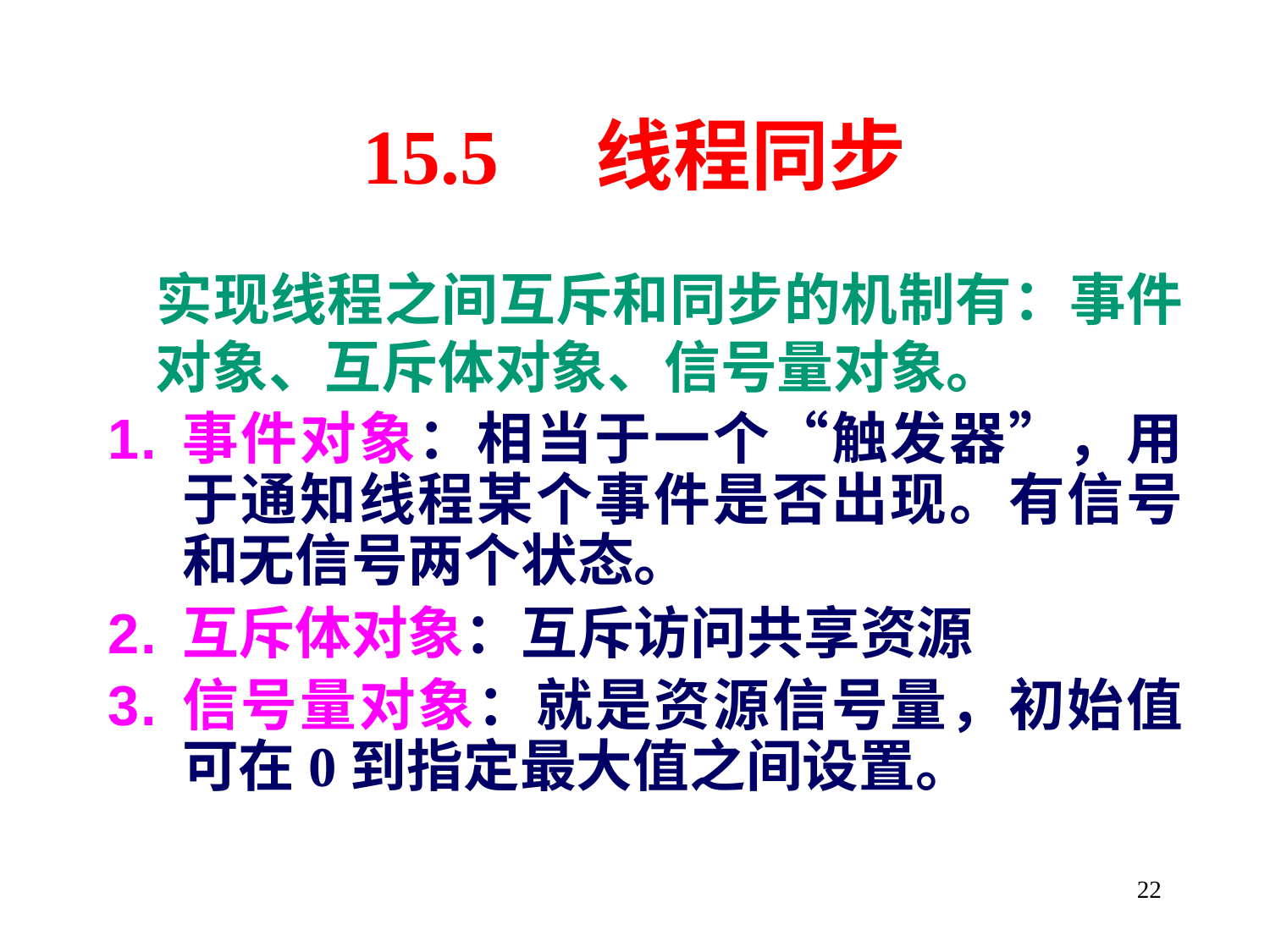

# 15.5    线程同步
	实现线程之间互斥和同步的机制有：事件对象、互斥体对象、信号量对象。
事件对象：相当于一个“触发器”，用于通知线程某个事件是否出现。有信号和无信号两个状态。
互斥体对象：互斥访问共享资源
信号量对象：就是资源信号量，初始值可在0到指定最大值之间设置。
22